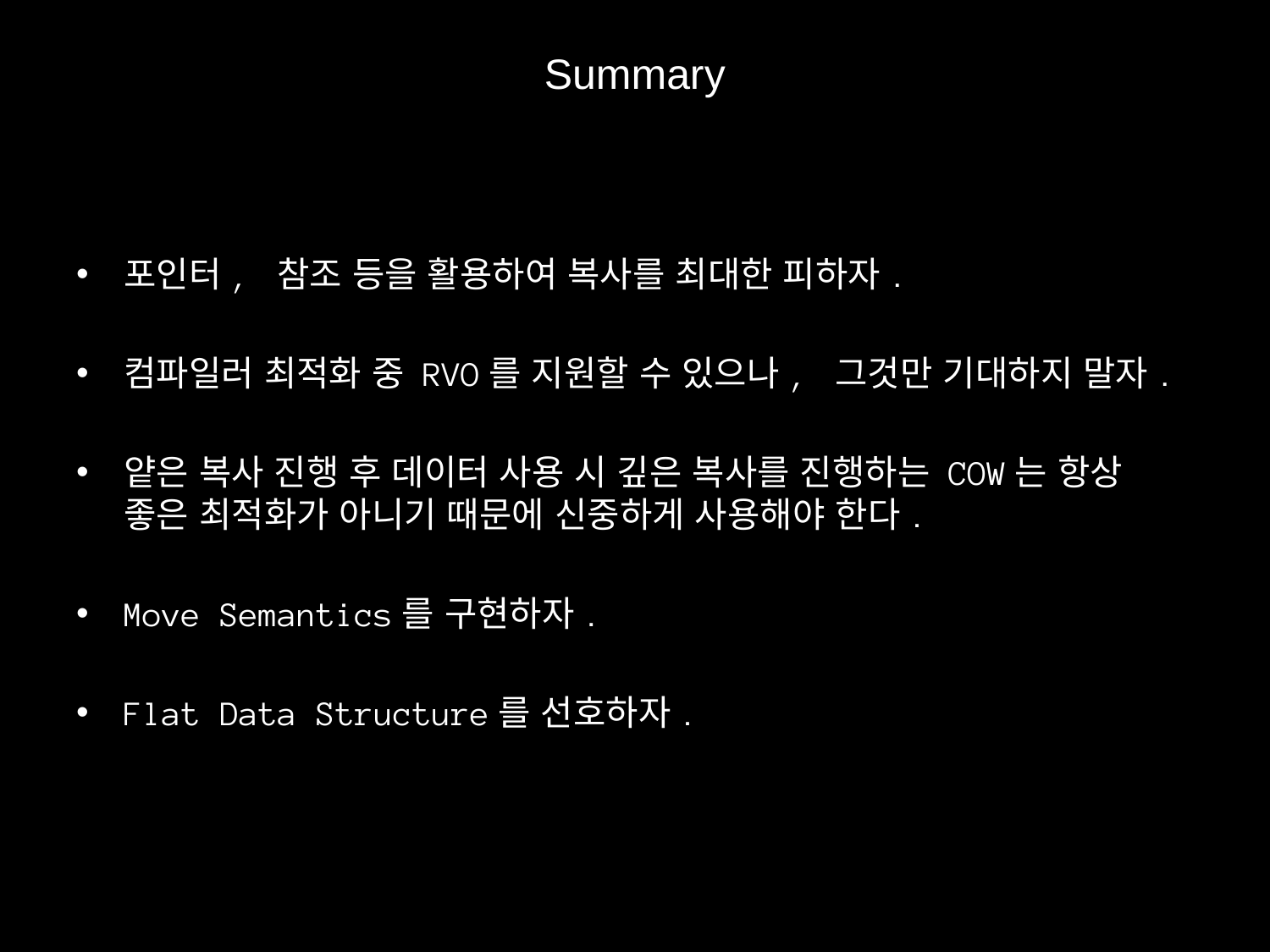

# Summary
포인터, 참조 등을 활용하여 복사를 최대한 피하자.

컴파일러 최적화 중 RVO를 지원할 수 있으나, 그것만 기대하지 말자.

얕은 복사 진행 후 데이터 사용 시 깊은 복사를 진행하는 COW는 항상 좋은 최적화가 아니기 때문에 신중하게 사용해야 한다.

Move Semantics를 구현하자.

Flat Data Structure를 선호하자.